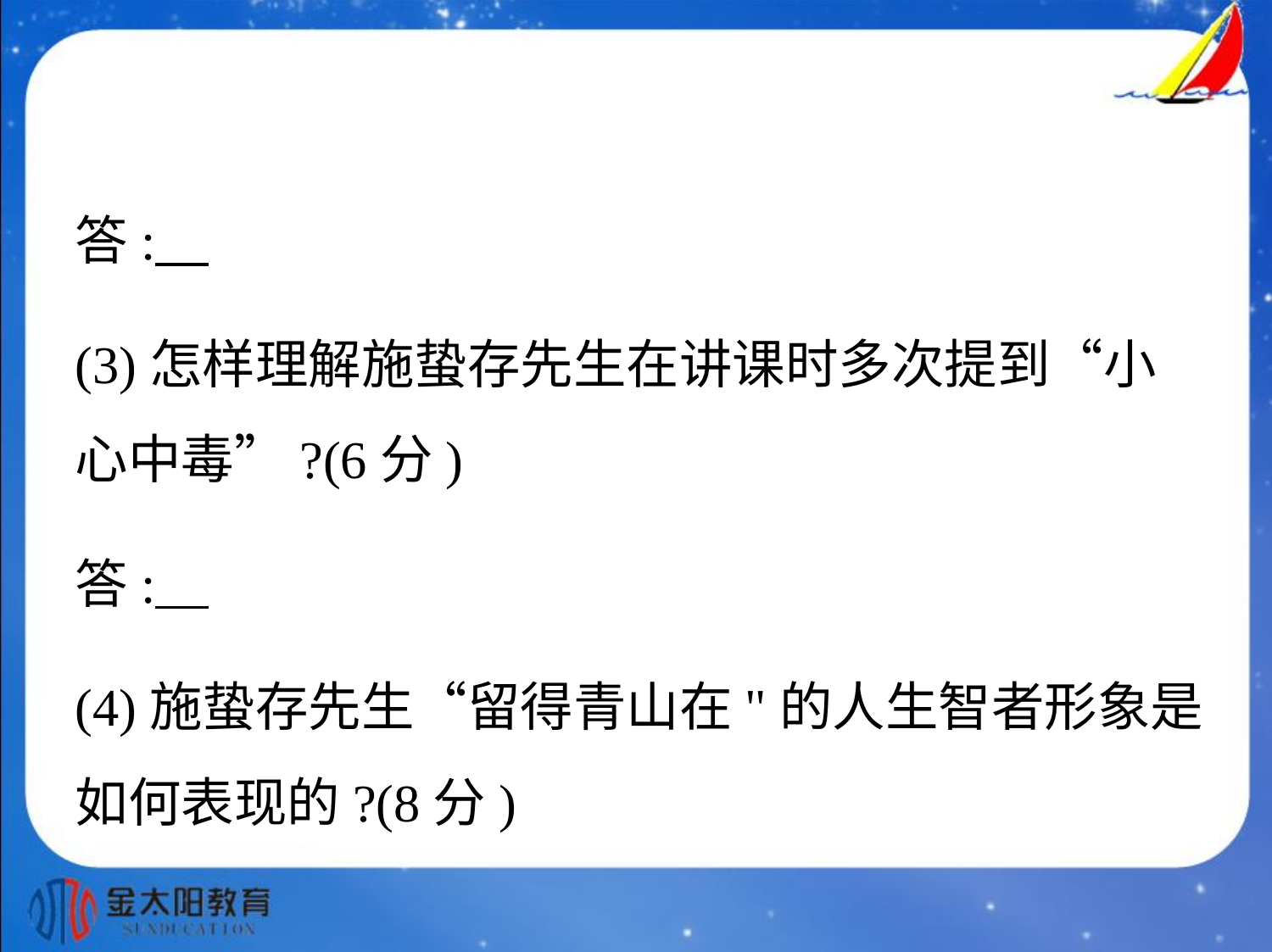

答:
(3)怎样理解施蛰存先生在讲课时多次提到“小
心中毒”?(6分)
答:
(4)施蛰存先生“留得青山在"的人生智者形象是
如何表现的?(8分)